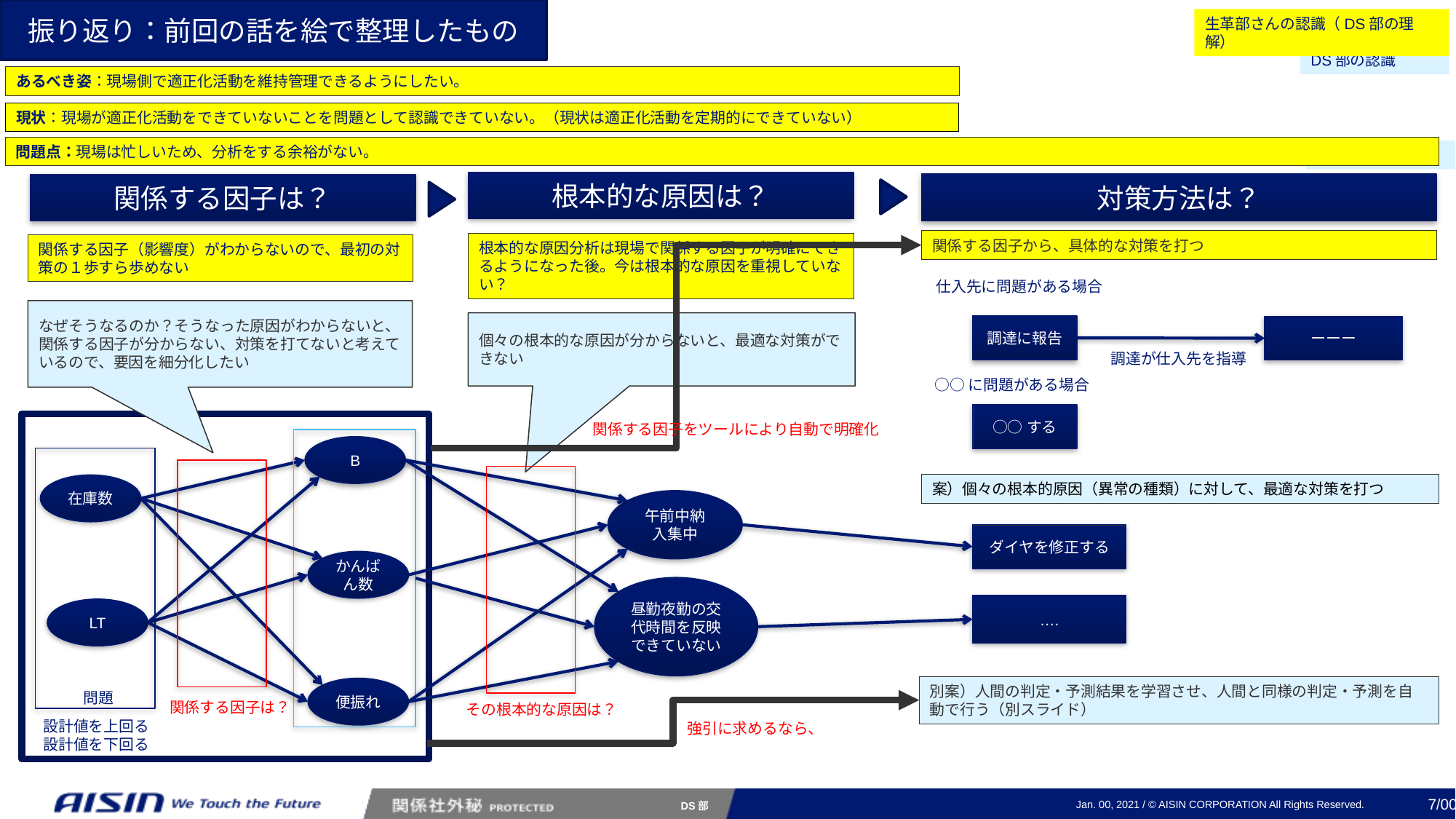

振り返り：前回の話を絵で整理したもの
生革部さんの認識（DS部の理解）
DS部の認識
あるべき姿：現場側で適正化活動を維持管理できるようにしたい。
現状：現場が適正化活動をできていないことを問題として認識できていない。（現状は適正化活動を定期的にできていない）
問題点：現場は忙しいため、分析をする余裕がない。
DS部の認識
根本的な原因は？
対策方法は？
関係する因子は？

関係する因子から、具体的な対策を打つ
根本的な原因分析は現場で関係する因子が明確にできるようになった後。今は根本的な原因を重視していない？
関係する因子（影響度）がわからないので、最初の対策の１歩すら歩めない
仕入先に問題がある場合
なぜそうなるのか？そうなった原因がわからないと、関係する因子が分からない、対策を打てないと考えているので、要因を細分化したい
個々の根本的な原因が分からないと、最適な対策ができない
調達に報告
ーーー
調達が仕入先を指導
○○に問題がある場合
○○する

関係する因子をツールにより自動で明確化

B
メモ
2列目までのイメージ。品番毎の傾向、どの指標に着目すればいいかまで。整備室が後は考える。分かっても対策打てないと困るので、個々の根本的な原因を見つけという思いがある。2列目までやって、在庫数、LTから変数を限定する
P中心になるとなかなか作業が進まない

ベイジアン
それぞれの品番でやるとどうなる？
異常のパターンで分ける？
2列目の変数を増やす
在庫数入れる。異常の上昇、減少パワーん分け

案）個々の根本的原因（異常の種類）に対して、最適な対策を打つ
在庫数
午前中納入集中
ダイヤを修正する
かんばん数
昼勤夜勤の交代時間を反映できていない
….
LT
別案）人間の判定・予測結果を学習させ、人間と同様の判定・予測を自動で行う（別スライド）
便振れ
問題
関係する因子は？
その根本的な原因は？
設計値を上回る
設計値を下回る
強引に求めるなら、